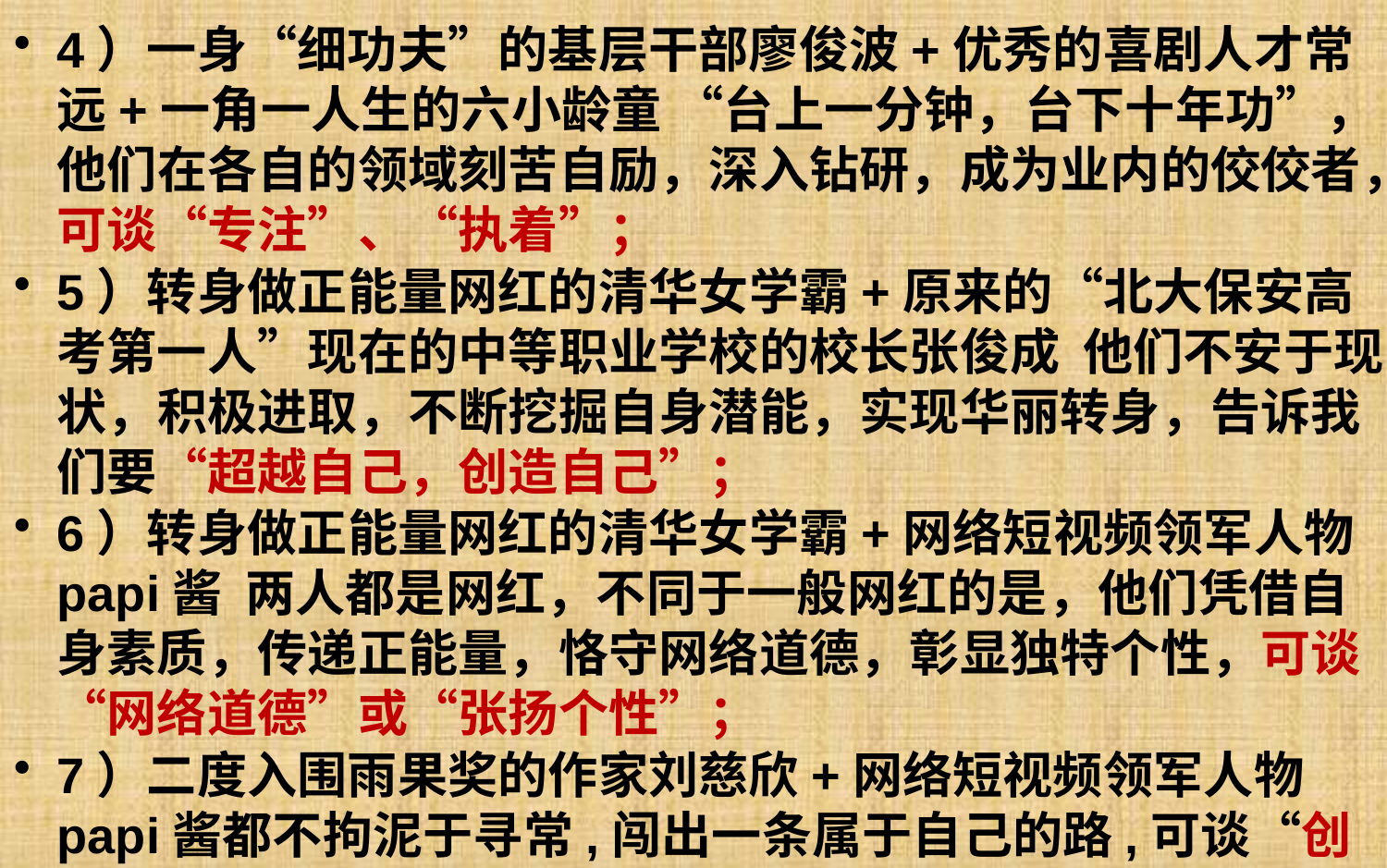

4）一身“细功夫”的基层干部廖俊波+优秀的喜剧人才常远+一角一人生的六小龄童 “台上一分钟，台下十年功”，他们在各自的领域刻苦自励，深入钻研，成为业内的佼佼者，可谈“专注”、“执着”；
5）转身做正能量网红的清华女学霸+原来的“北大保安高考第一人”现在的中等职业学校的校长张俊成  他们不安于现状，积极进取，不断挖掘自身潜能，实现华丽转身，告诉我们要“超越自己，创造自己”；
6）转身做正能量网红的清华女学霸+网络短视频领军人物papi酱  两人都是网红，不同于一般网红的是，他们凭借自身素质，传递正能量，恪守网络道德，彰显独特个性，可谈“网络道德”或“张扬个性”；
7）二度入围雨果奖的作家刘慈欣+网络短视频领军人物papi酱都不拘泥于寻常,闯出一条属于自己的路,可谈“创新”方面。
#